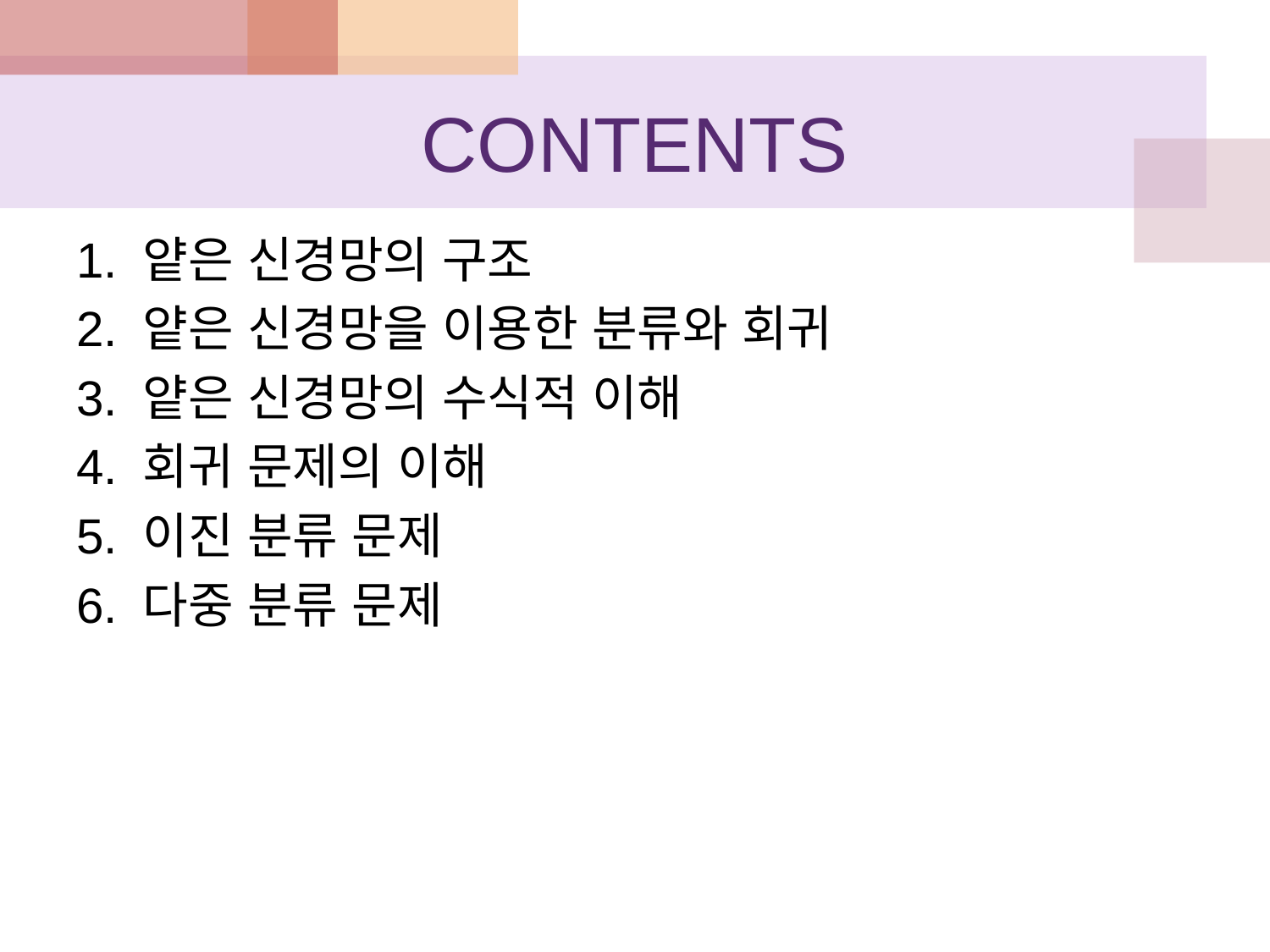

# CONTENTS
1. 얕은 신경망의 구조
2. 얕은 신경망을 이용한 분류와 회귀
3. 얕은 신경망의 수식적 이해
4. 회귀 문제의 이해
5. 이진 분류 문제
6. 다중 분류 문제